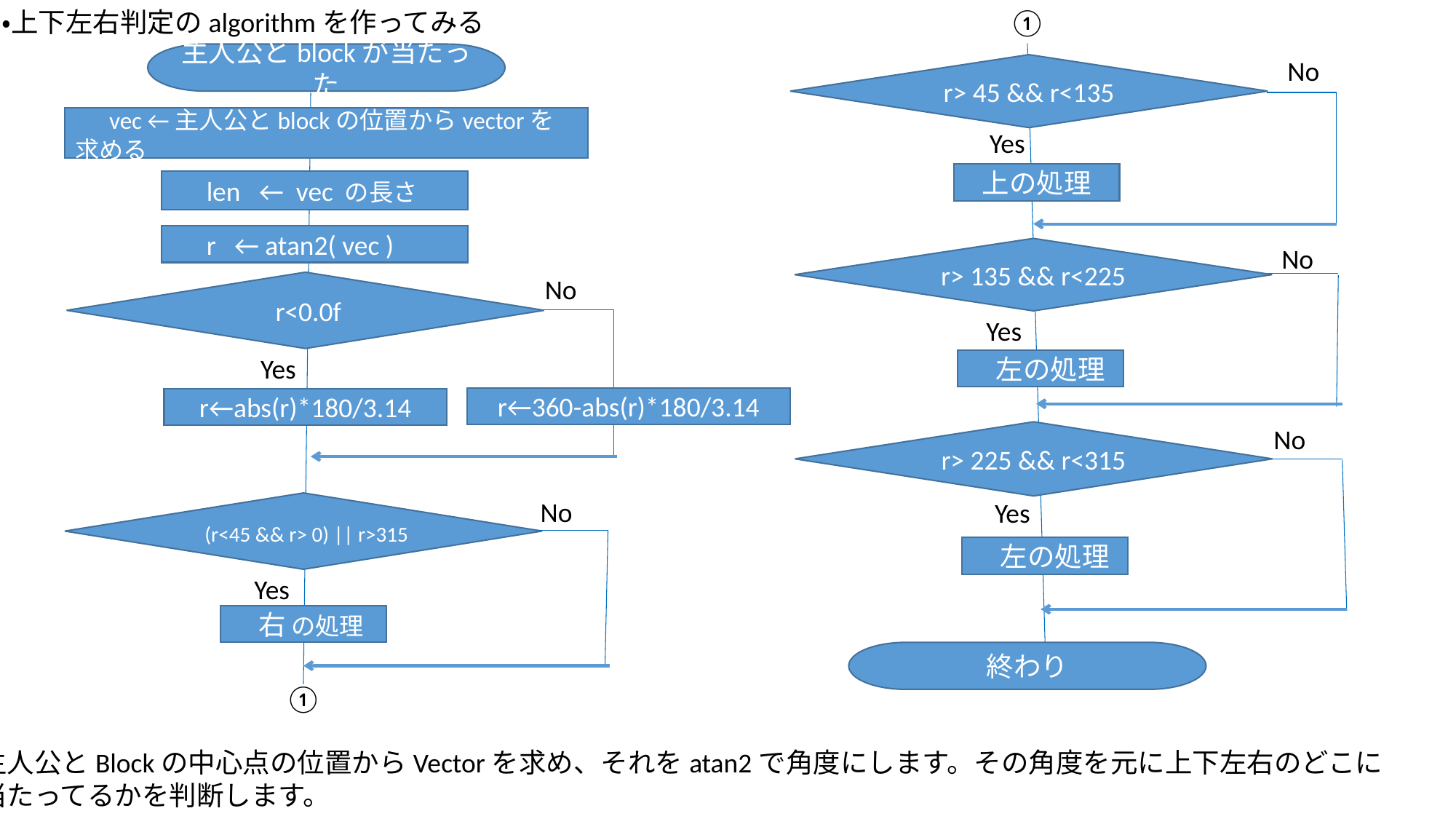

・上下左右判定のalgorithmを作ってみる
①
主人公とblockが当たった
No
r> 45 && r<135
　vec ←主人公とblockの位置からvectorを求める
Yes
上の処理
　len   ←  vec の長さ
　r   ← atan2( vec )
No
r> 135 && r<225
No
 r<0.0f
Yes
Yes
　左の処理
r←360-abs(r)*180/3.14
r←abs(r)*180/3.14
No
r> 225 && r<315
No
Yes
 (r<45 && r> 0) || r>315
　左の処理
Yes
　右 の処理
終わり
①
主人公とBlockの中心点の位置からVectorを求め、それをatan2で角度にします。その角度を元に上下左右のどこに
当たってるかを判断します。